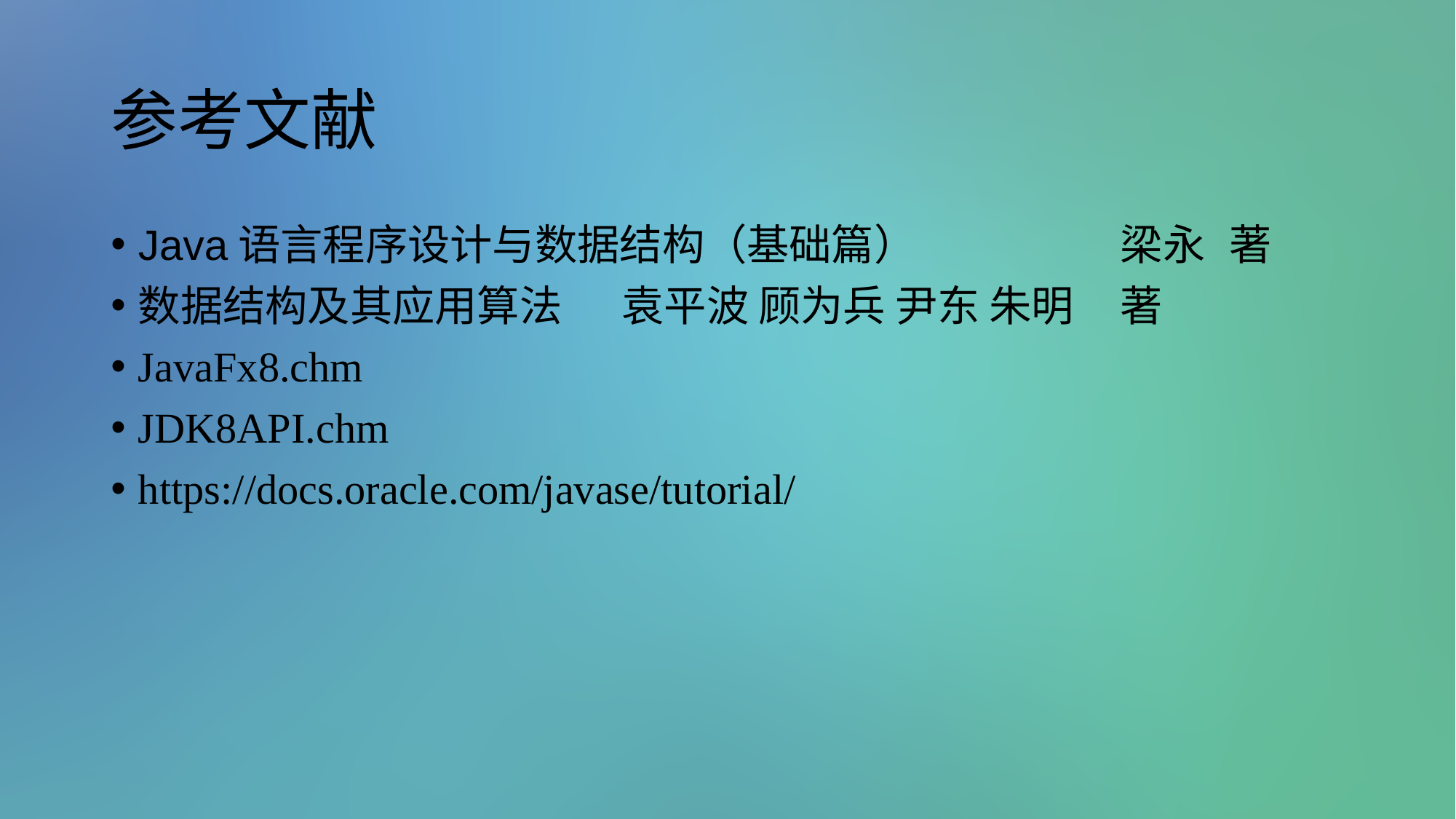

# 参考文献
Java语言程序设计与数据结构（基础篇）		梁永	著
数据结构及其应用算法	     袁平波 顾为兵 尹东 朱明	著
JavaFx8.chm
JDK8API.chm
https://docs.oracle.com/javase/tutorial/